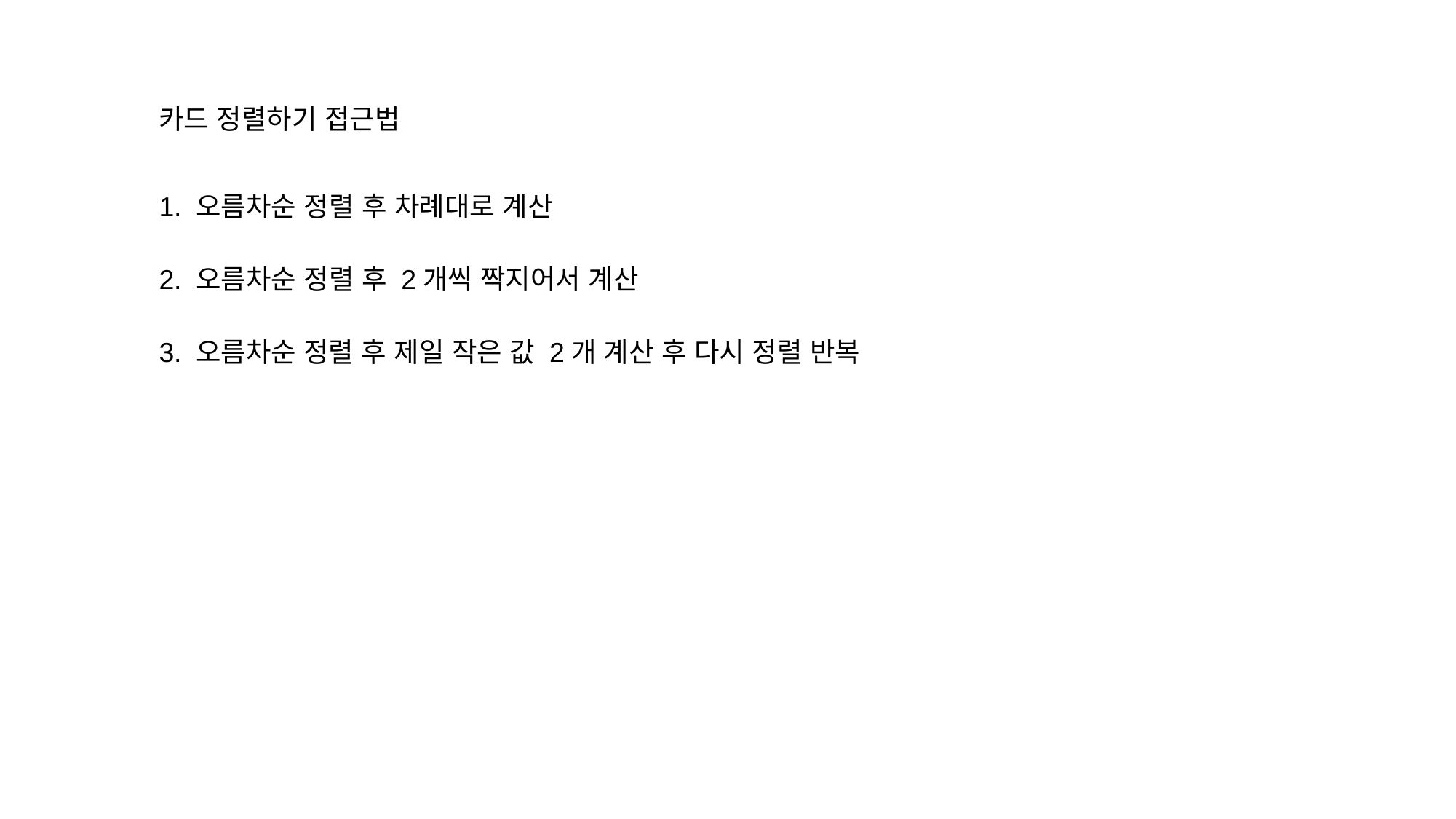

카드 정렬하기 접근법
1. 오름차순 정렬 후 차례대로 계산
2. 오름차순 정렬 후 2개씩 짝지어서 계산
3. 오름차순 정렬 후 제일 작은 값 2개 계산 후 다시 정렬 반복